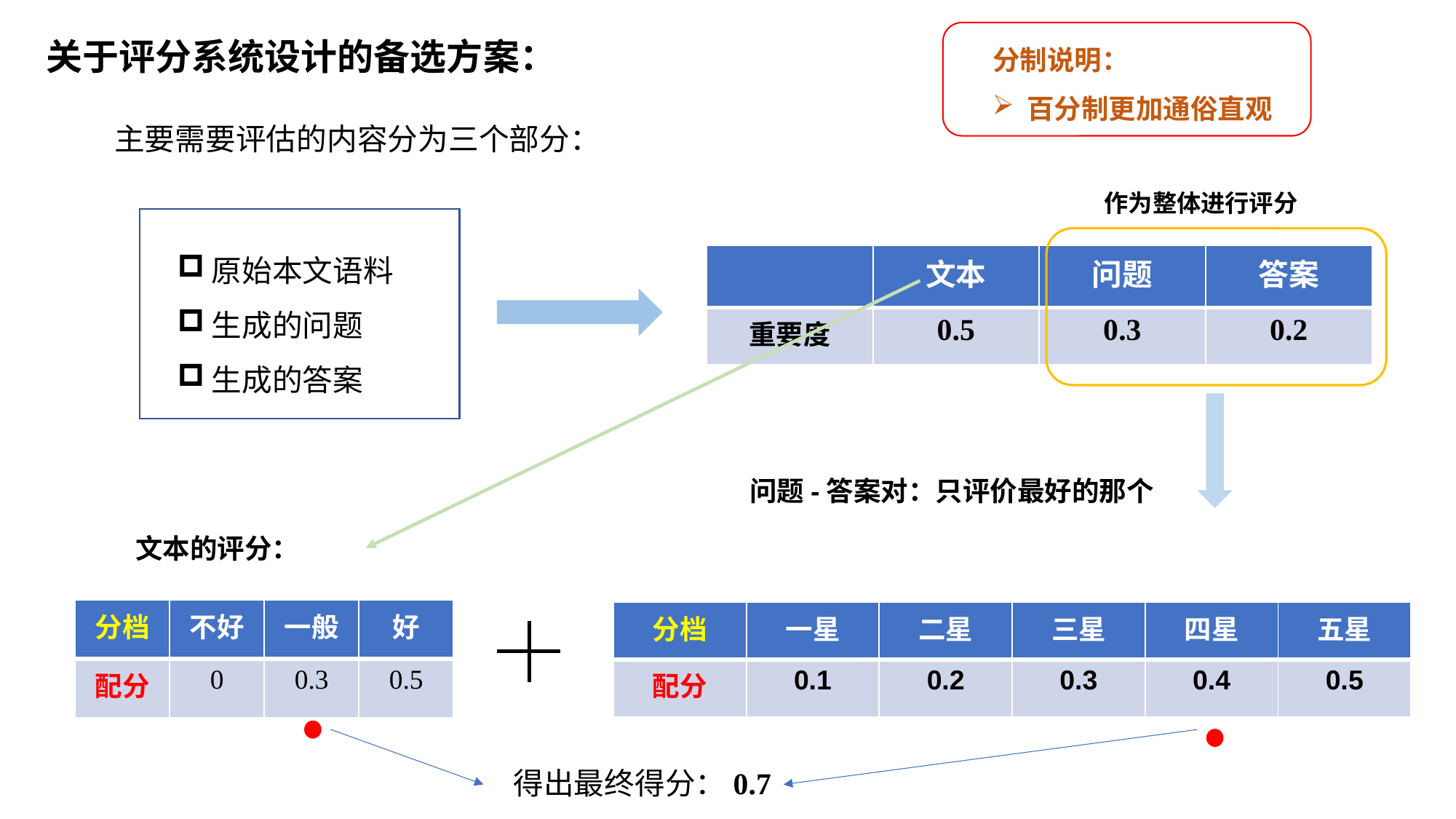

分制说明：
百分制更加通俗直观

关于评分系统设计的备选方案：
主要需要评估的内容分为三个部分：
作为整体进行评分

原始本文语料
生成的问题
生成的答案

|  | 文本 | 问题 | 答案 |
| --- | --- | --- | --- |
| 重要度 | 0.5 | 0.3 | 0.2 |

问题-答案对：只评价最好的那个
文本的评分：
| 分档 | 不好 | 一般 | 好 |
| --- | --- | --- | --- |
| 配分 | 0 | 0.3 | 0.5 |
| 分档 | 一星 | 二星 | 三星 | 四星 | 五星 |
| --- | --- | --- | --- | --- | --- |
| 配分 | 0.1 | 0.2 | 0.3 | 0.4 | 0.5 |

得出最终得分：0.7